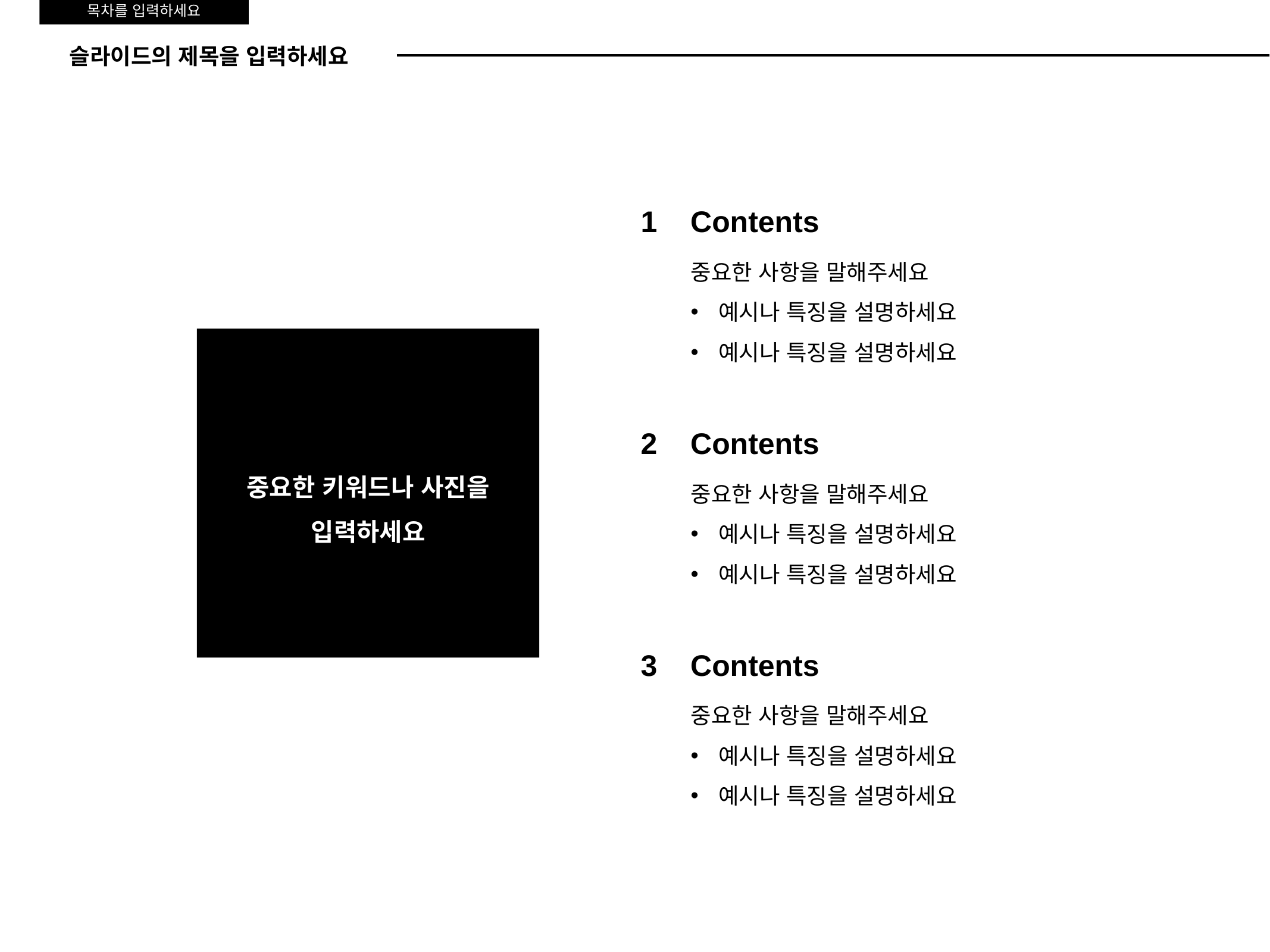

목차를 입력하세요
슬라이드의 제목을 입력하세요

1
Contents
중요한 사항을 말해주세요
예시나 특징을 설명하세요
예시나 특징을 설명하세요

중요한 키워드나 사진을
입력하세요
2
Contents
중요한 사항을 말해주세요
예시나 특징을 설명하세요
예시나 특징을 설명하세요
3
Contents
중요한 사항을 말해주세요
예시나 특징을 설명하세요
예시나 특징을 설명하세요